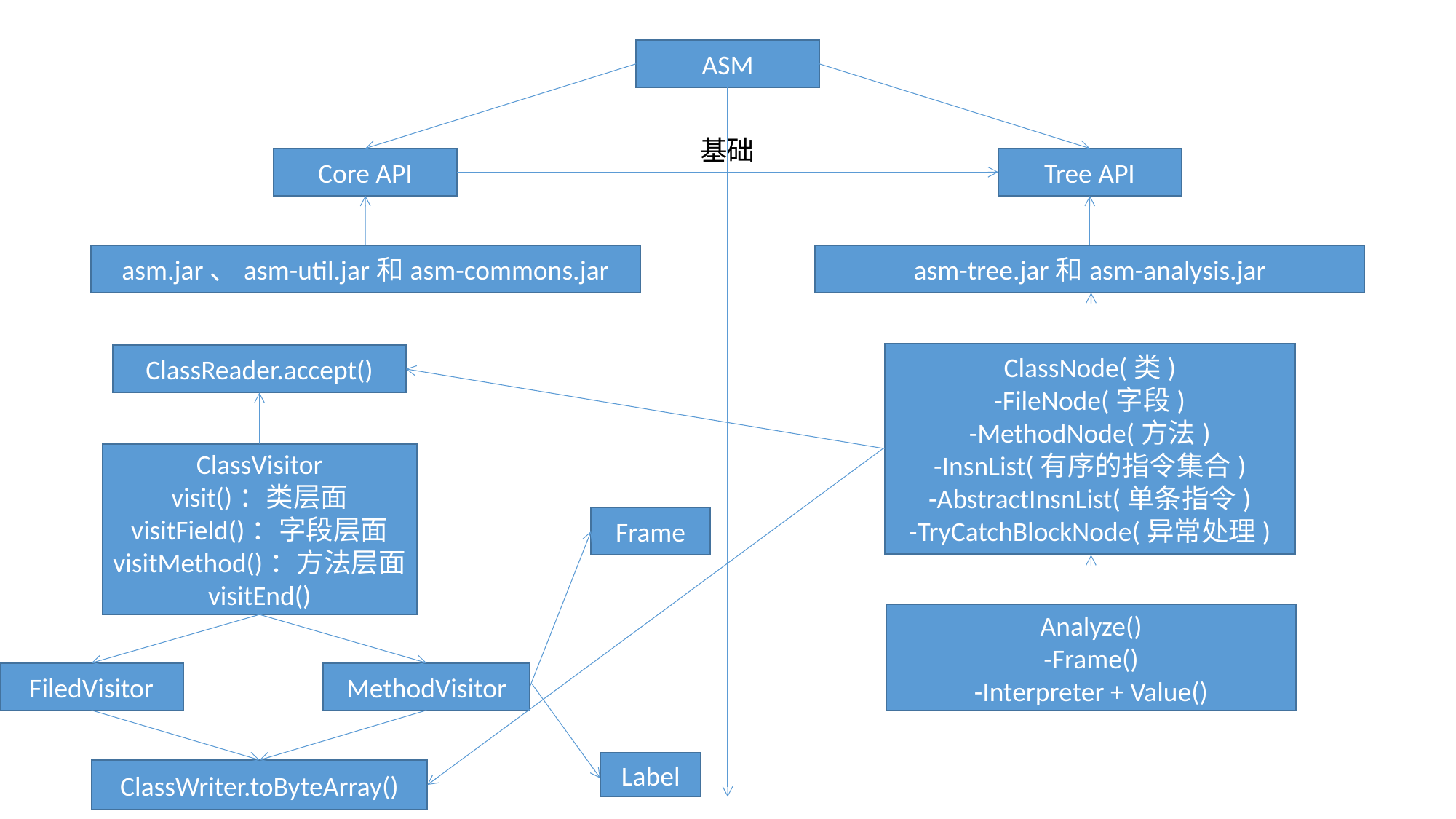

ASM
基础
Core API
Tree API
asm.jar、asm-util.jar和asm-commons.jar
asm-tree.jar和asm-analysis.jar
ClassNode(类)
-FileNode(字段)
-MethodNode(方法)
-InsnList(有序的指令集合)
-AbstractInsnList(单条指令)
-TryCatchBlockNode(异常处理)
ClassReader.accept()
ClassVisitor
visit()：类层面
visitField()：字段层面
visitMethod()：方法层面
visitEnd()
Frame
Analyze()
-Frame()
-Interpreter + Value()
FiledVisitor
MethodVisitor
Label
ClassWriter.toByteArray()